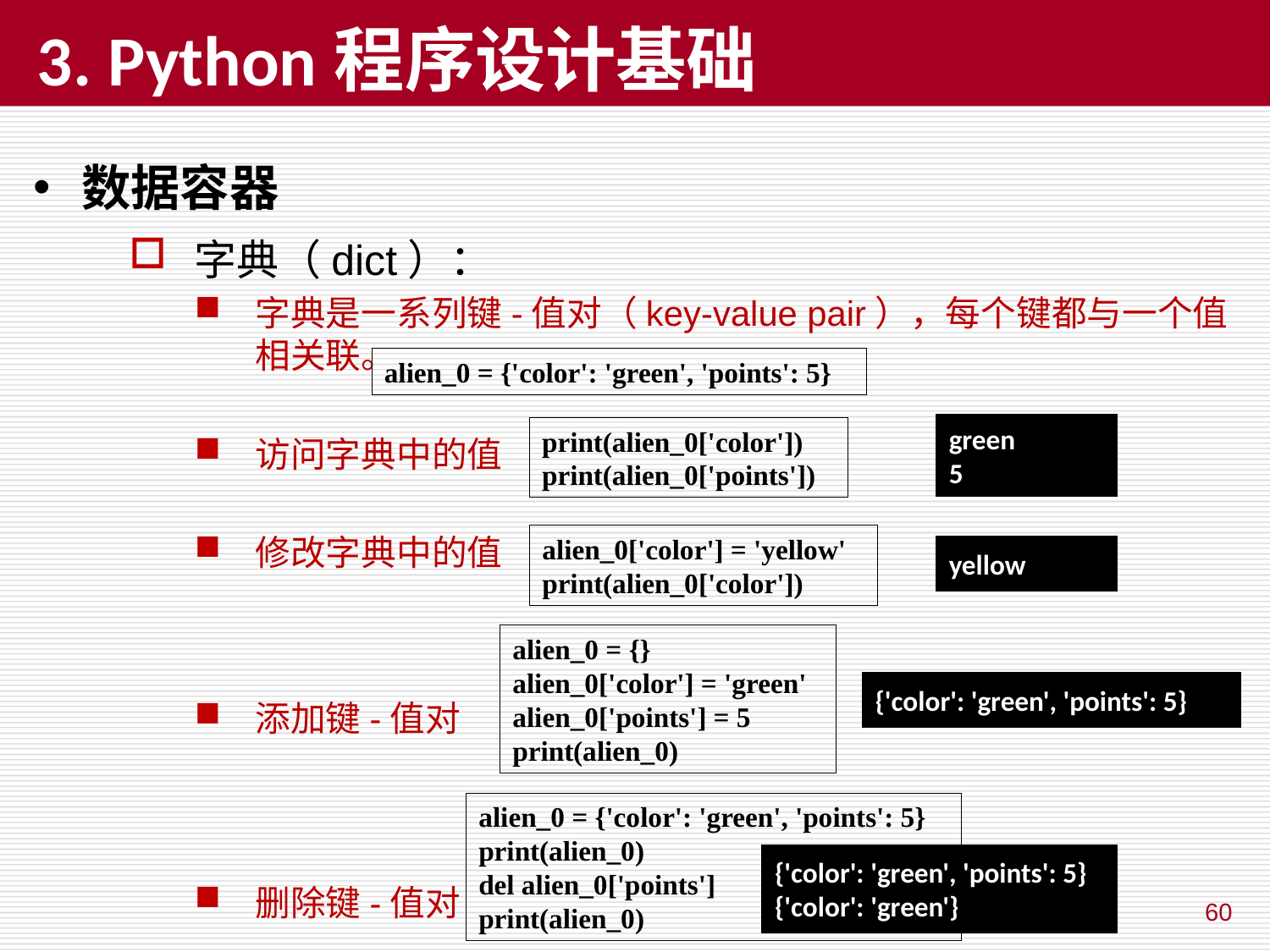

# 3. Python程序设计基础
数据容器
字典（dict）：
字典是一系列键-值对（key-value pair），每个键都与一个值相关联。

访问字典中的值

修改字典中的值

添加键-值对

删除键-值对

alien_0 = {'color': 'green', 'points': 5}
green
5
print(alien_0['color'])
print(alien_0['points'])
alien_0['color'] = 'yellow'
print(alien_0['color'])
yellow
alien_0 = {}
alien_0['color'] = 'green'
alien_0['points'] = 5
print(alien_0)
{'color': 'green', 'points': 5}
alien_0 = {'color': 'green', 'points': 5}
print(alien_0)
del alien_0['points']
print(alien_0)
{'color': 'green', 'points': 5}
{'color': 'green'}
60